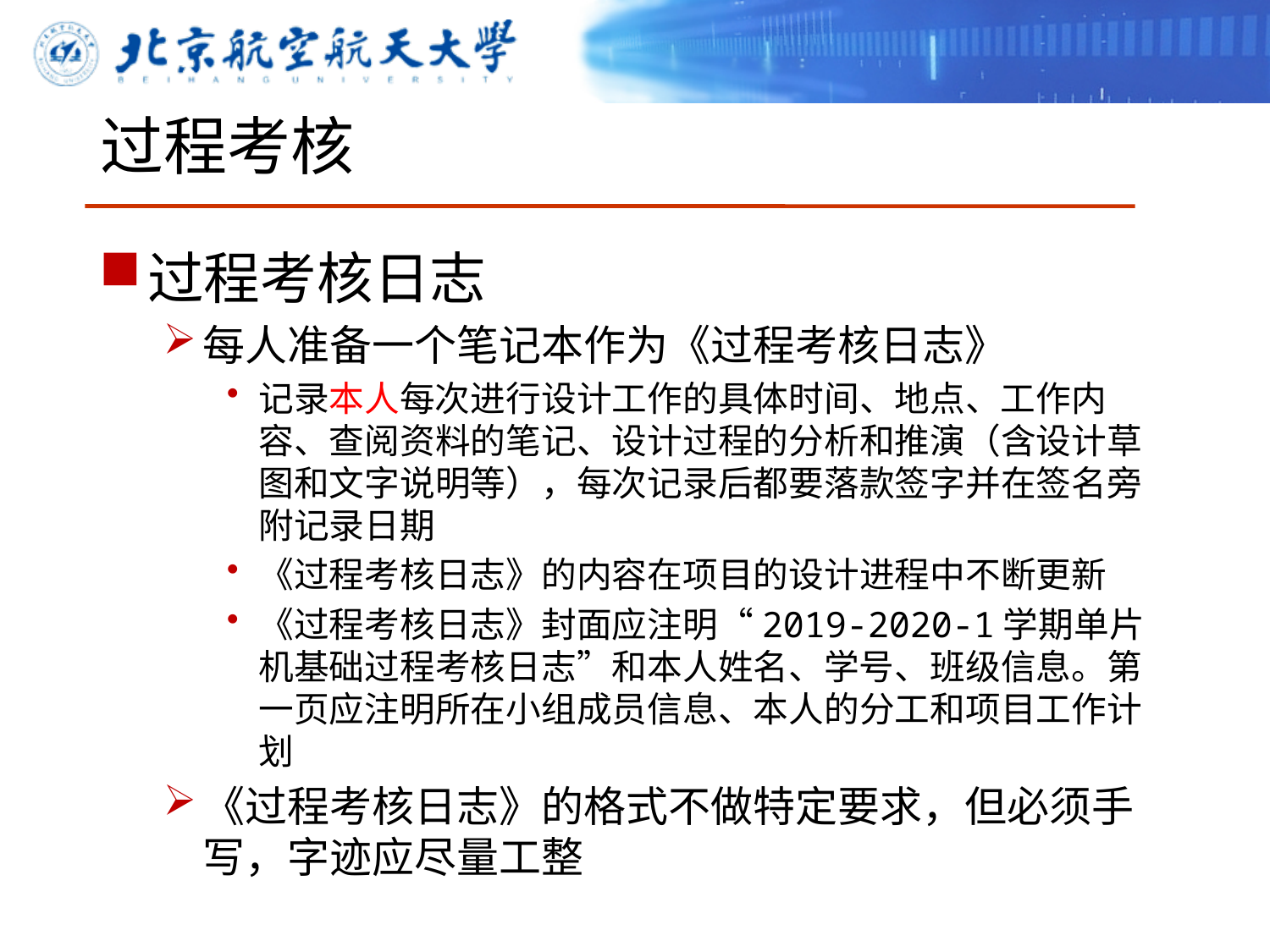

# 过程考核
过程考核日志
每人准备一个笔记本作为《过程考核日志》
记录本人每次进行设计工作的具体时间、地点、工作内容、查阅资料的笔记、设计过程的分析和推演（含设计草图和文字说明等），每次记录后都要落款签字并在签名旁附记录日期
《过程考核日志》的内容在项目的设计进程中不断更新
《过程考核日志》封面应注明“2019-2020-1学期单片机基础过程考核日志”和本人姓名、学号、班级信息。第一页应注明所在小组成员信息、本人的分工和项目工作计划
《过程考核日志》的格式不做特定要求，但必须手写，字迹应尽量工整